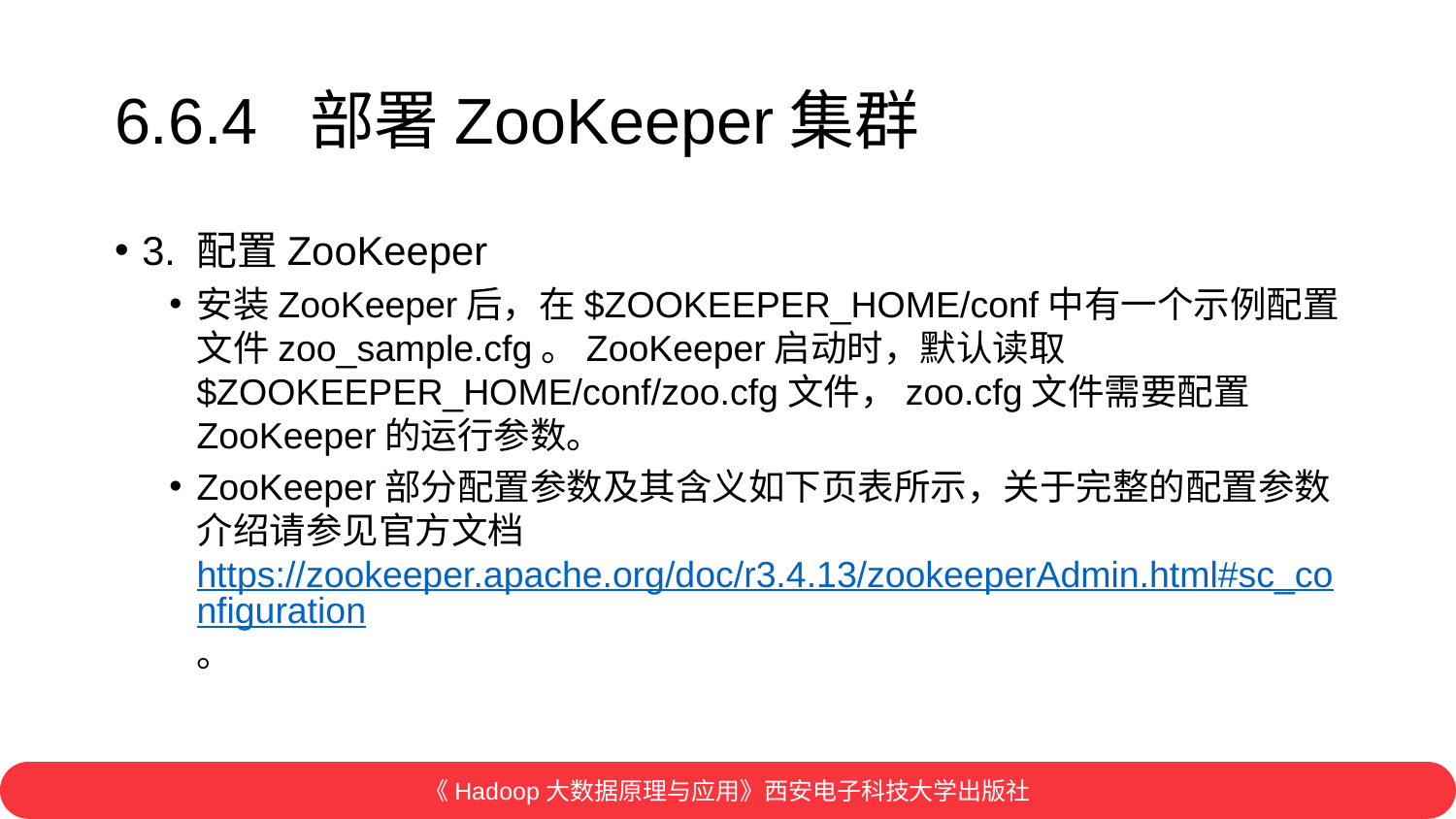

# 6.6.4  部署ZooKeeper集群
3. 配置ZooKeeper
安装ZooKeeper后，在$ZOOKEEPER_HOME/conf中有一个示例配置文件zoo_sample.cfg。ZooKeeper启动时，默认读取$ZOOKEEPER_HOME/conf/zoo.cfg文件，zoo.cfg文件需要配置ZooKeeper的运行参数。
ZooKeeper部分配置参数及其含义如下页表所示，关于完整的配置参数介绍请参见官方文档https://zookeeper.apache.org/doc/r3.4.13/zookeeperAdmin.html#sc_configuration。